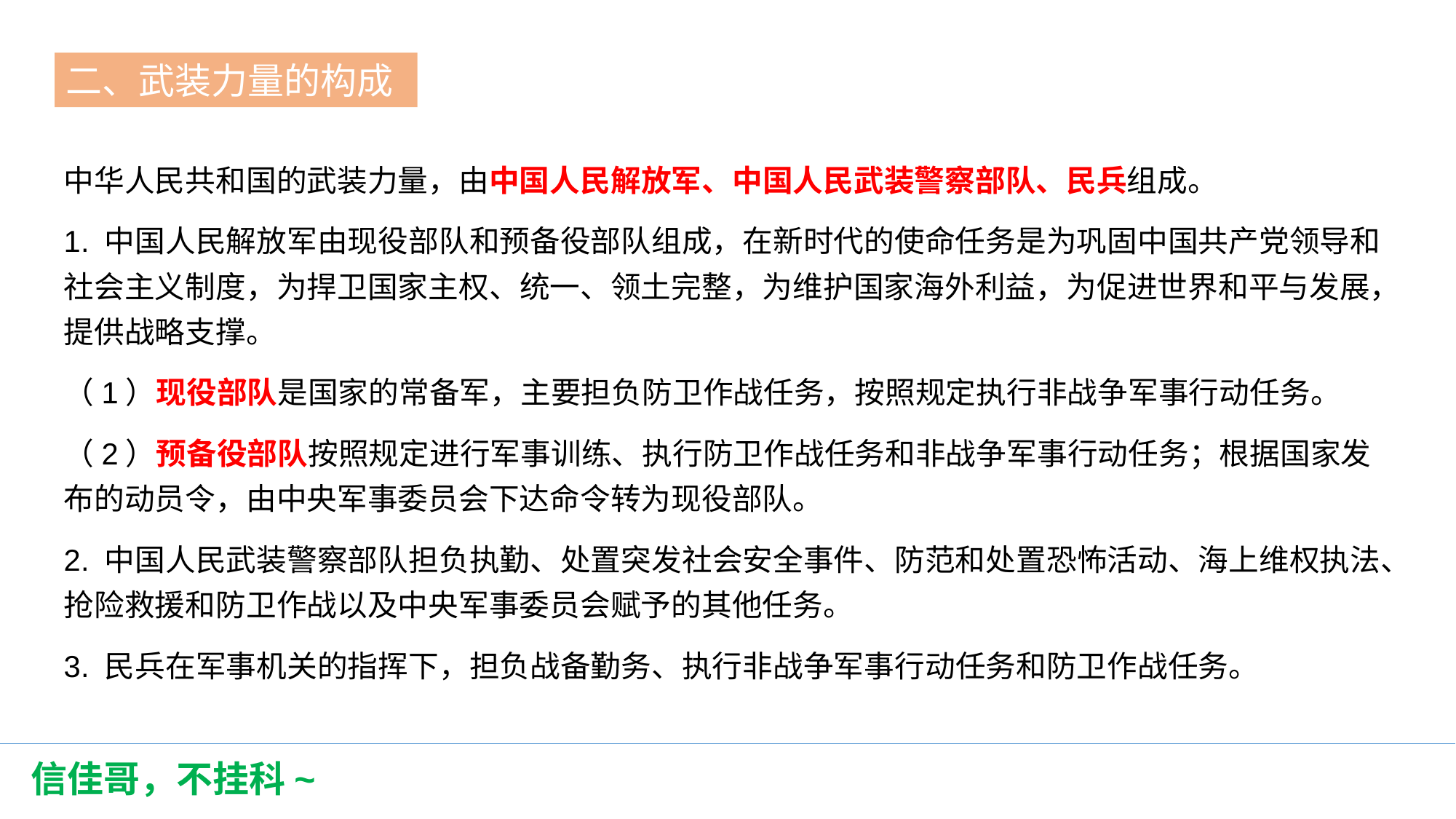

二、武装力量的构成
第一节
中华人民共和国的武装力量，由中国人民解放军、中国人民武装警察部队、民兵组成。
1. 中国人民解放军由现役部队和预备役部队组成，在新时代的使命任务是为巩固中国共产党领导和社会主义制度，为捍卫国家主权、统一、领土完整，为维护国家海外利益，为促进世界和平与发展，提供战略支撑。
（1）现役部队是国家的常备军，主要担负防卫作战任务，按照规定执行非战争军事行动任务。
（2）预备役部队按照规定进行军事训练、执行防卫作战任务和非战争军事行动任务；根据国家发布的动员令，由中央军事委员会下达命令转为现役部队。
2. 中国人民武装警察部队担负执勤、处置突发社会安全事件、防范和处置恐怖活动、海上维权执法、抢险救援和防卫作战以及中央军事委员会赋予的其他任务。
3. 民兵在军事机关的指挥下，担负战备勤务、执行非战争军事行动任务和防卫作战任务。